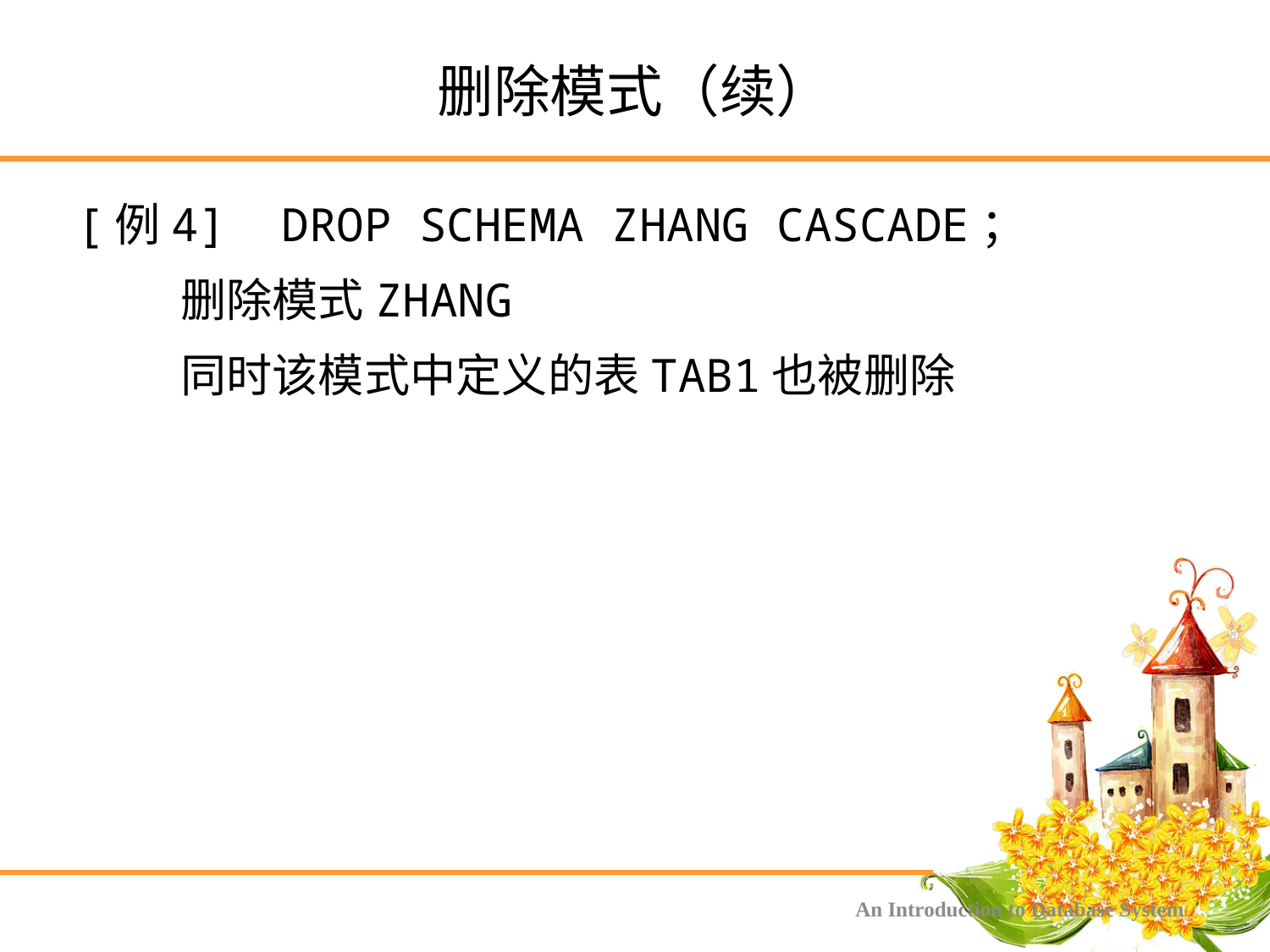

# 删除模式（续）
[例4]  DROP SCHEMA ZHANG CASCADE；
         删除模式ZHANG
         同时该模式中定义的表TAB1也被删除
An Introduction to Database System